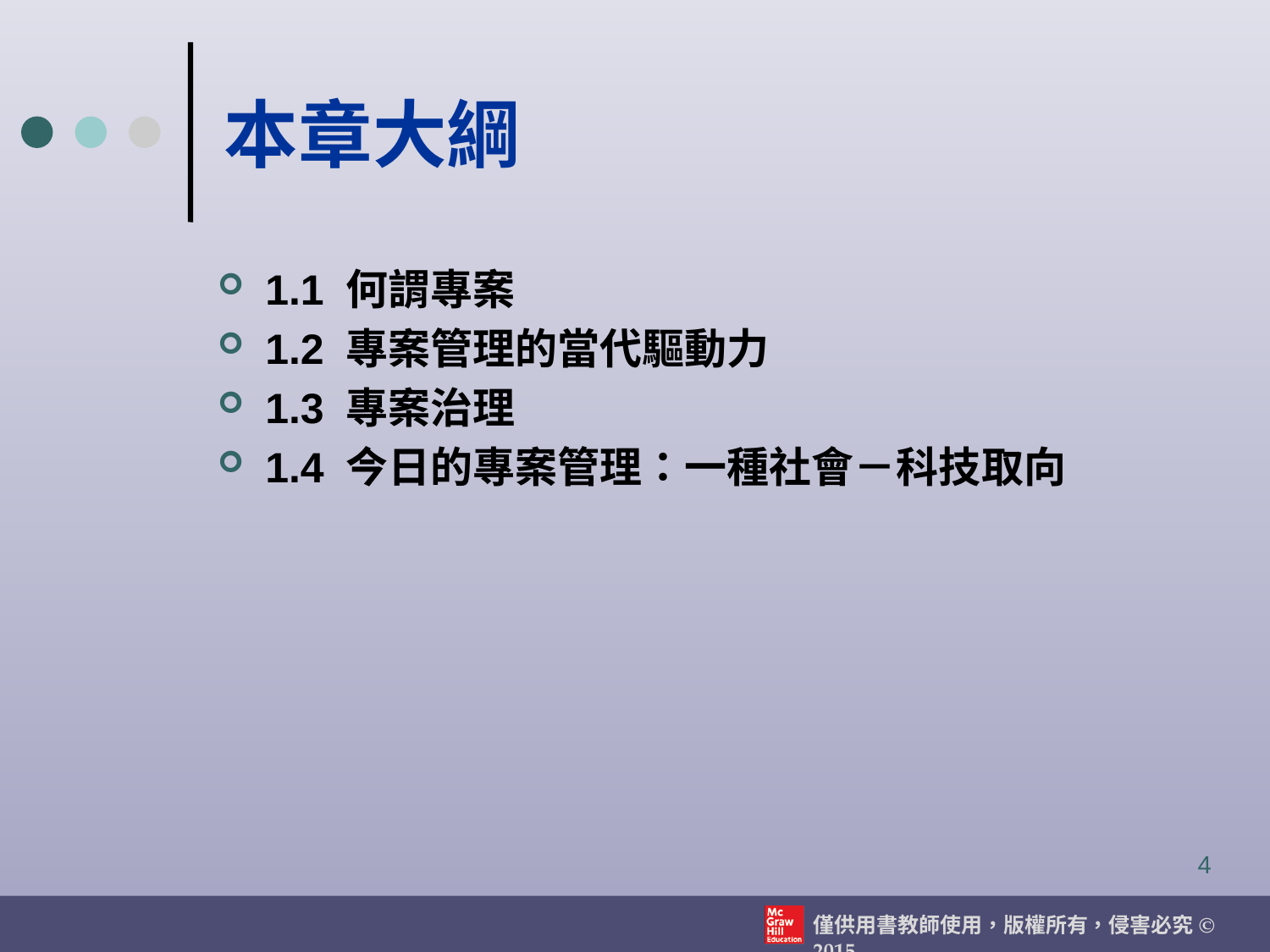

# 本章大綱
1.1 何謂專案
1.2 專案管理的當代驅動力
1.3 專案治理
1.4 今日的專案管理：一種社會－科技取向
4